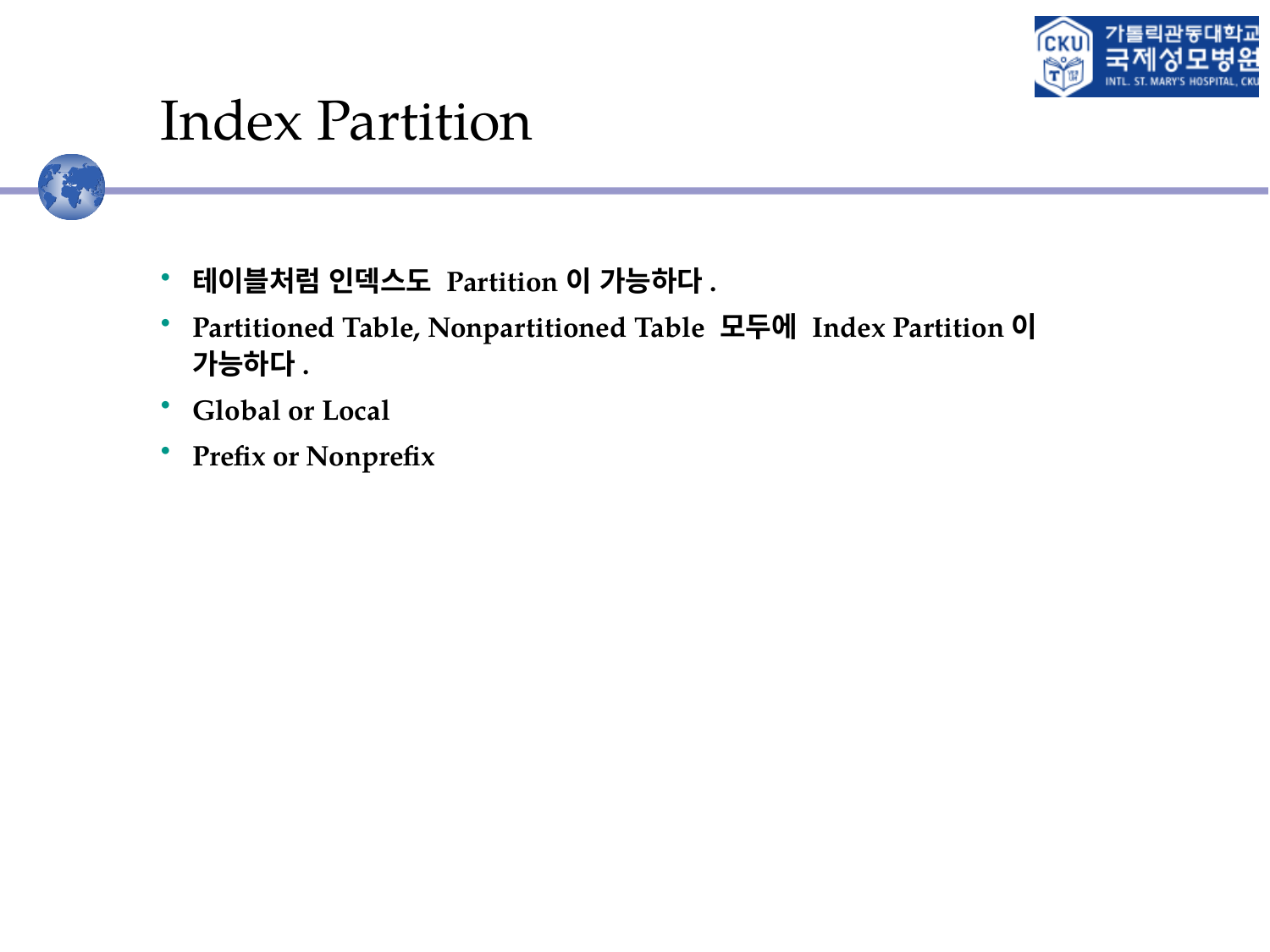

# Index Partition

테이블처럼 인덱스도 Partition이 가능하다.
Partitioned Table, Nonpartitioned Table 모두에 Index Partition이 가능하다.
Global or Local
Prefix or Nonprefix